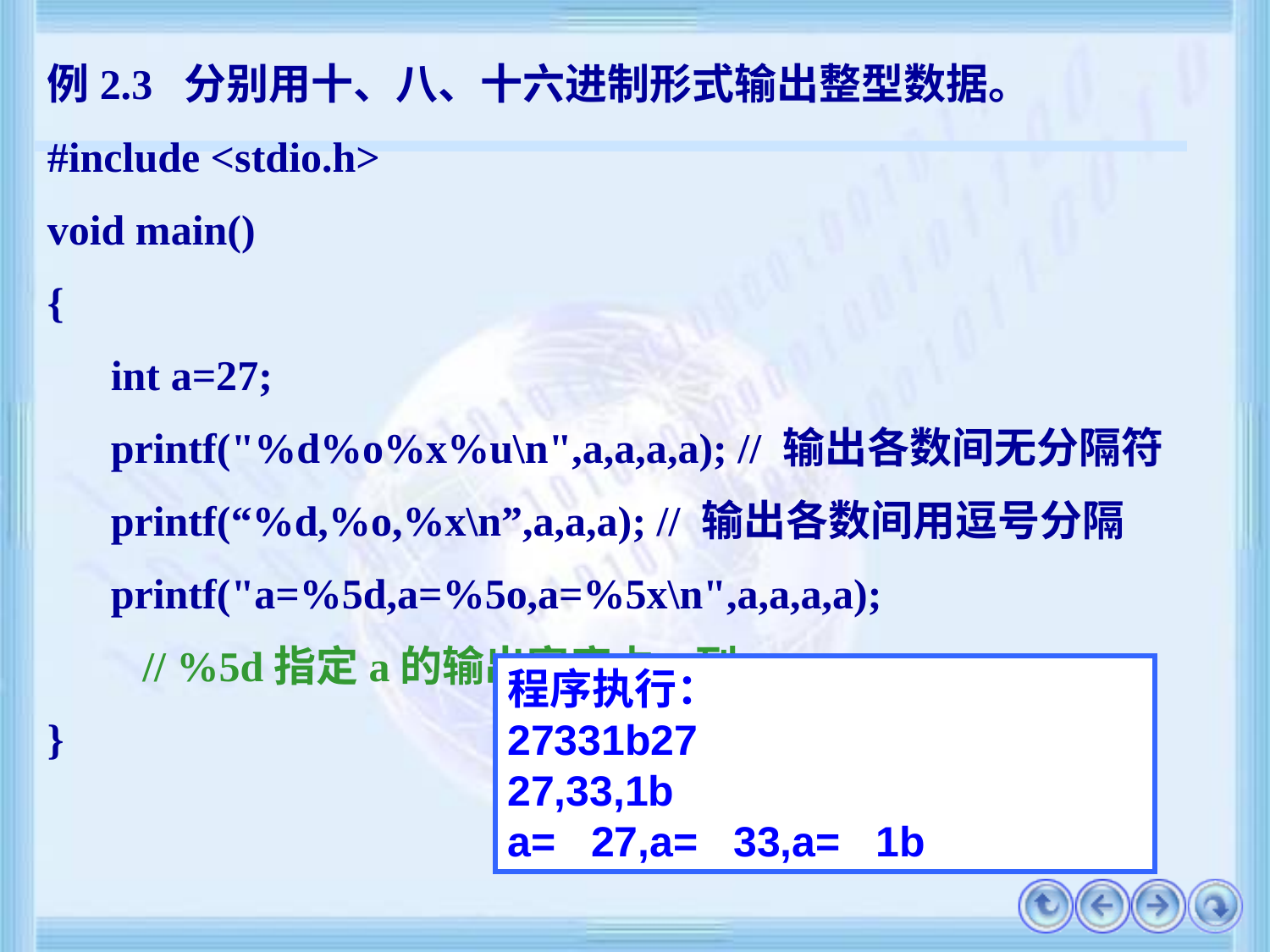

例2.3  分别用十、八、十六进制形式输出整型数据。
#include <stdio.h>
void main()
{
      int a=27;
      printf("%d%o%x%u\n",a,a,a,a); // 输出各数间无分隔符
      printf(“%d,%o,%x\n”,a,a,a); // 输出各数间用逗号分隔
      printf("a=%5d,a=%5o,a=%5x\n",a,a,a,a);
         // %5d指定a的输出宽度占5列
}
程序执行：
27331b27
27,33,1b
a=   27,a=   33,a=   1b